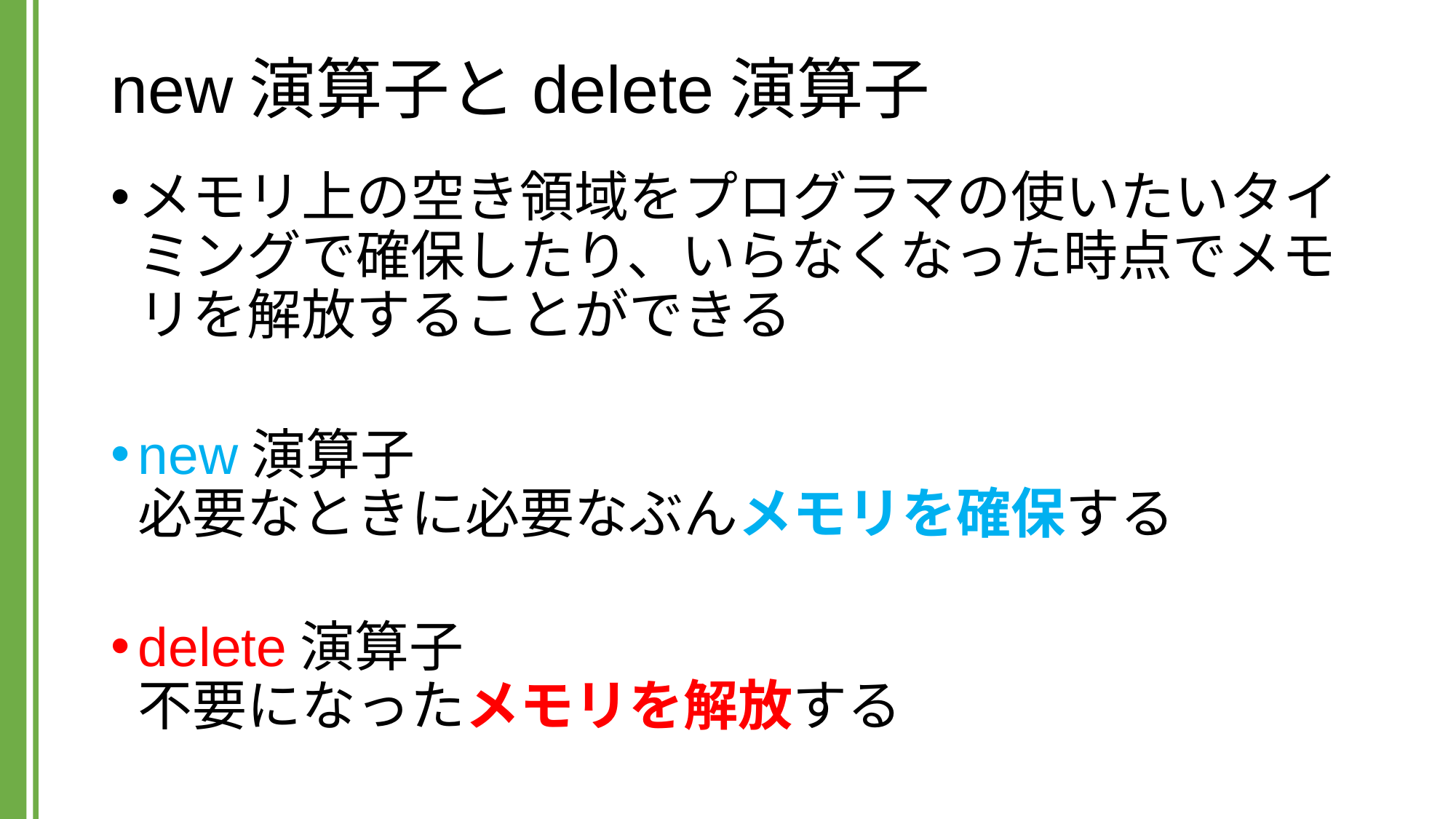

# new演算子とdelete演算子
メモリ上の空き領域をプログラマの使いたいタイミングで確保したり、いらなくなった時点でメモリを解放することができる
new演算子
必要なときに必要なぶんメモリを確保する
delete演算子
不要になったメモリを解放する